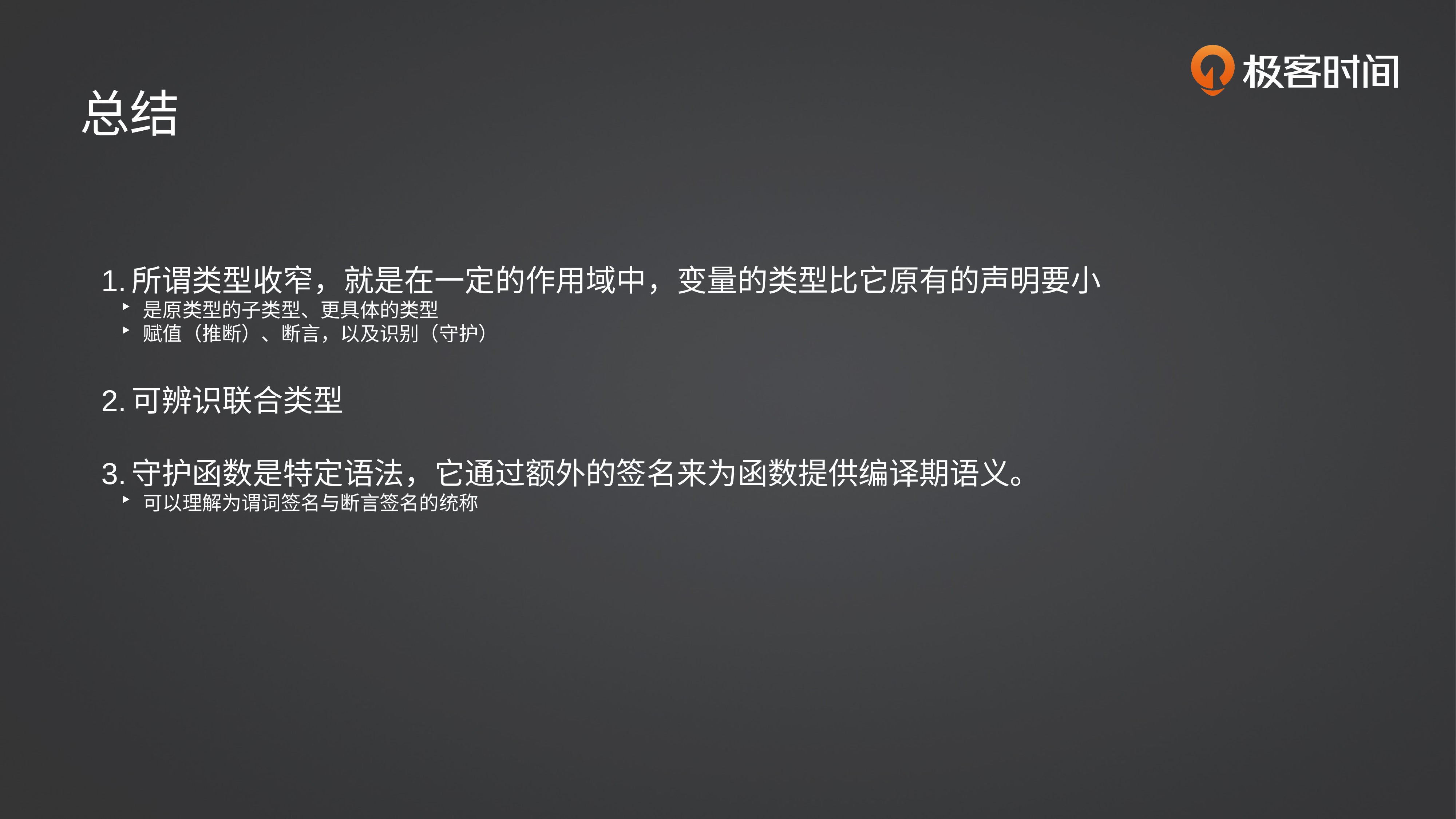

总结
所谓类型收窄，就是在一定的作用域中，变量的类型比它原有的声明要小
是原类型的子类型、更具体的类型
赋值（推断）、断言，以及识别（守护）

可辨识联合类型

守护函数是特定语法，它通过额外的签名来为函数提供编译期语义。
可以理解为谓词签名与断言签名的统称